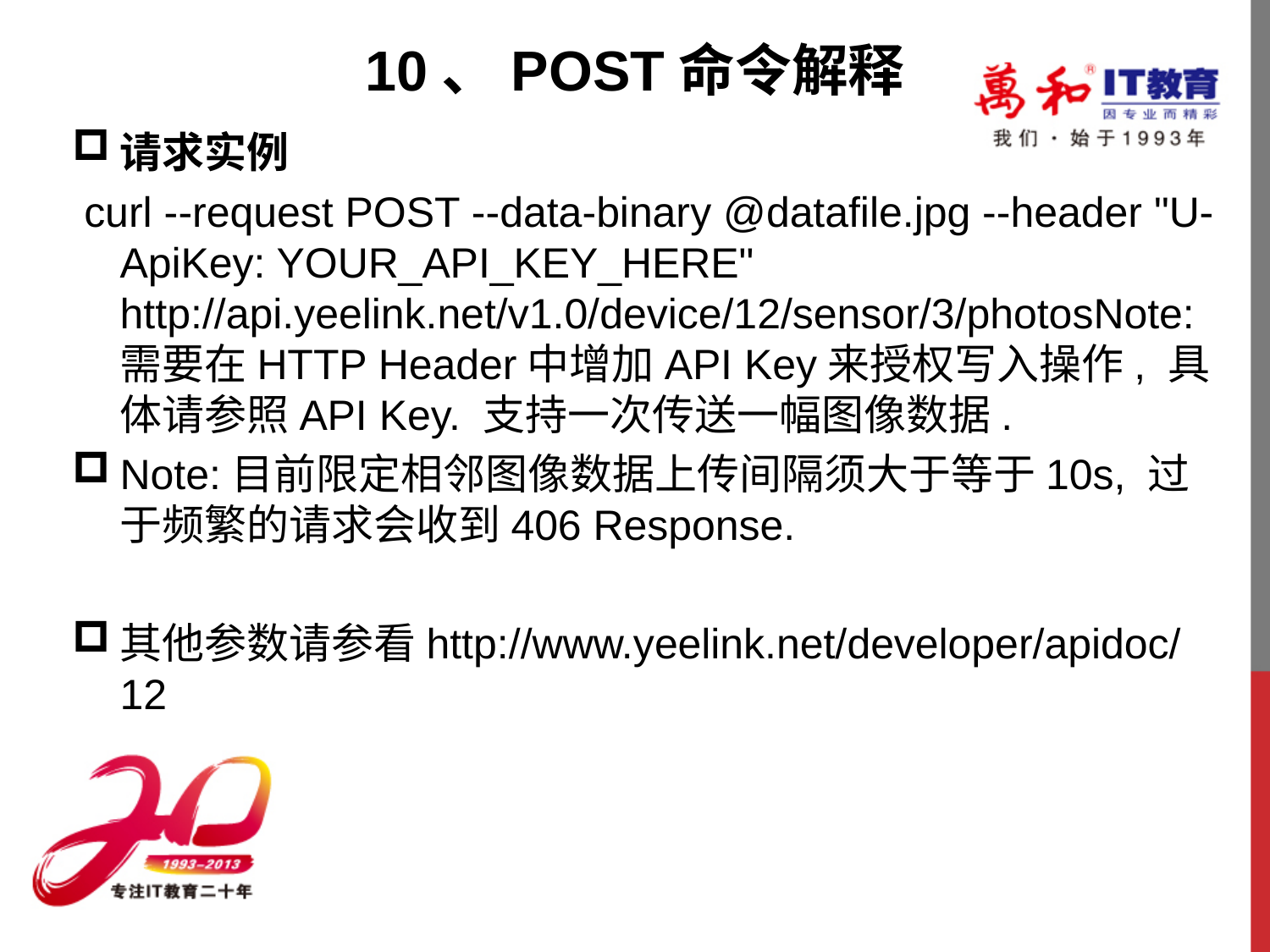

# 10、POST命令解释
请求实例
 curl --request POST --data-binary @datafile.jpg --header "U-ApiKey: YOUR_API_KEY_HERE" http://api.yeelink.net/v1.0/device/12/sensor/3/photosNote:需要在HTTP Header中增加API Key来授权写入操作, 具体请参照API Key. 支持一次传送一幅图像数据.
Note:目前限定相邻图像数据上传间隔须大于等于10s, 过于频繁的请求会收到406 Response.

其他参数请参看http://www.yeelink.net/developer/apidoc/12